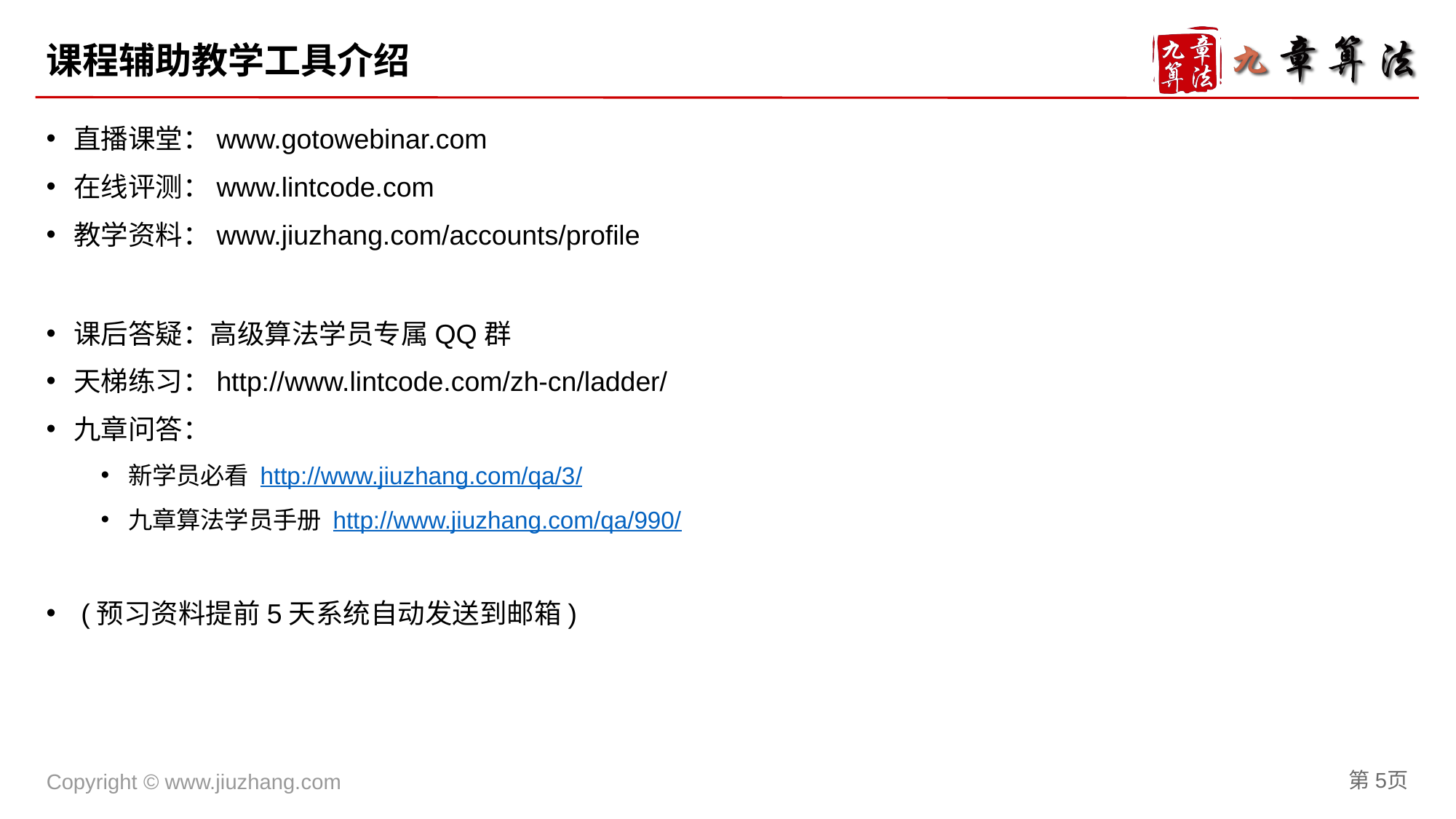

# 课程辅助教学工具介绍
直播课堂：www.gotowebinar.com
在线评测：www.lintcode.com
教学资料：www.jiuzhang.com/accounts/profile

课后答疑：高级算法学员专属QQ群
天梯练习：http://www.lintcode.com/zh-cn/ladder/
九章问答：
新学员必看 http://www.jiuzhang.com/qa/3/
九章算法学员手册 http://www.jiuzhang.com/qa/990/

 (预习资料提前5天系统自动发送到邮箱)

第5页